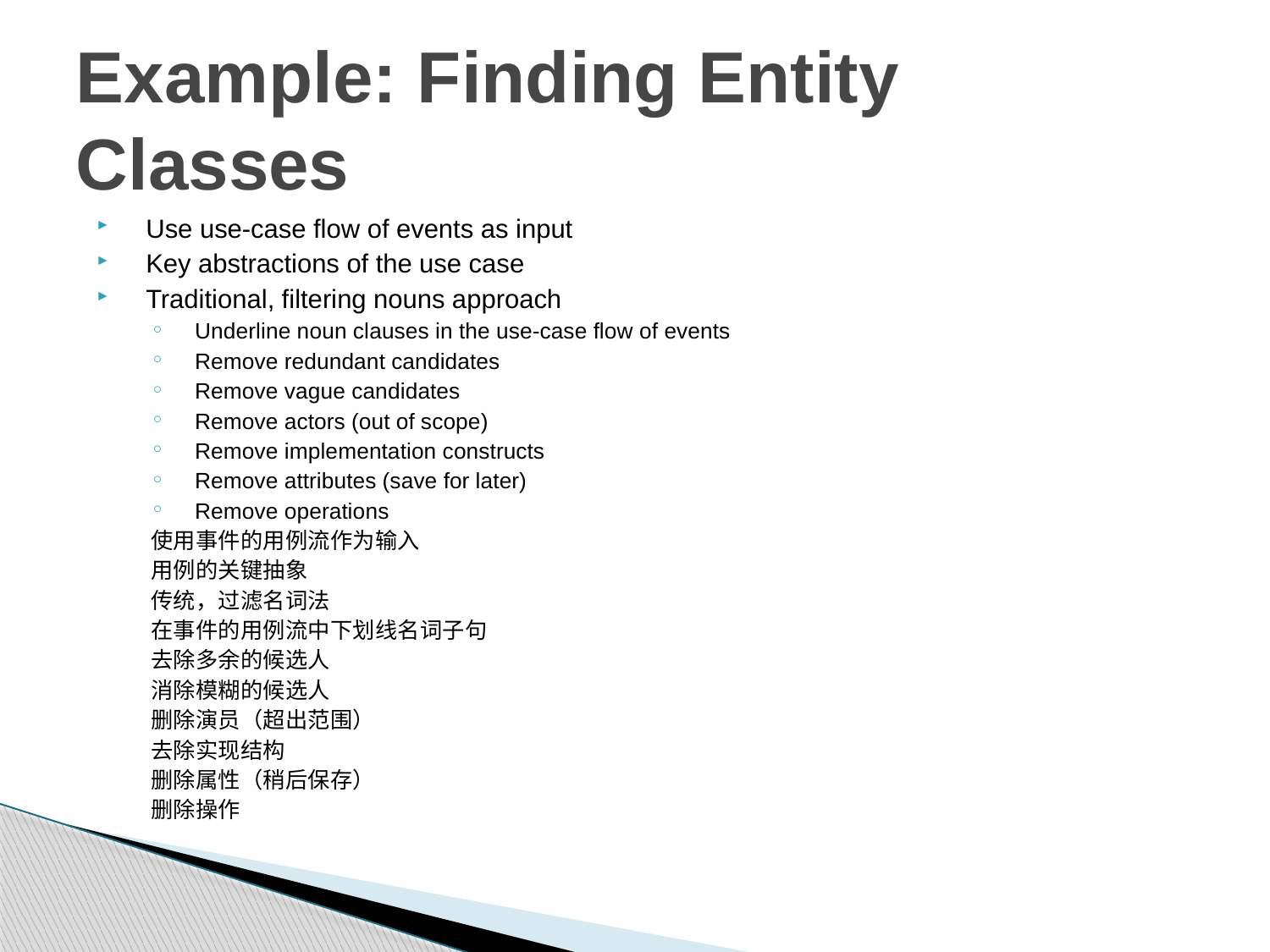

# Example: Finding Entity Classes
Use use-case flow of events as input
Key abstractions of the use case
Traditional, filtering nouns approach
Underline noun clauses in the use-case flow of events
Remove redundant candidates
Remove vague candidates
Remove actors (out of scope)
Remove implementation constructs
Remove attributes (save for later)
Remove operations
使用事件的用例流作为输入
用例的关键抽象
传统，过滤名词法
在事件的用例流中下划线名词子句
去除多余的候选人
消除模糊的候选人
删除演员（超出范围）
去除实现结构
删除属性（稍后保存）
删除操作